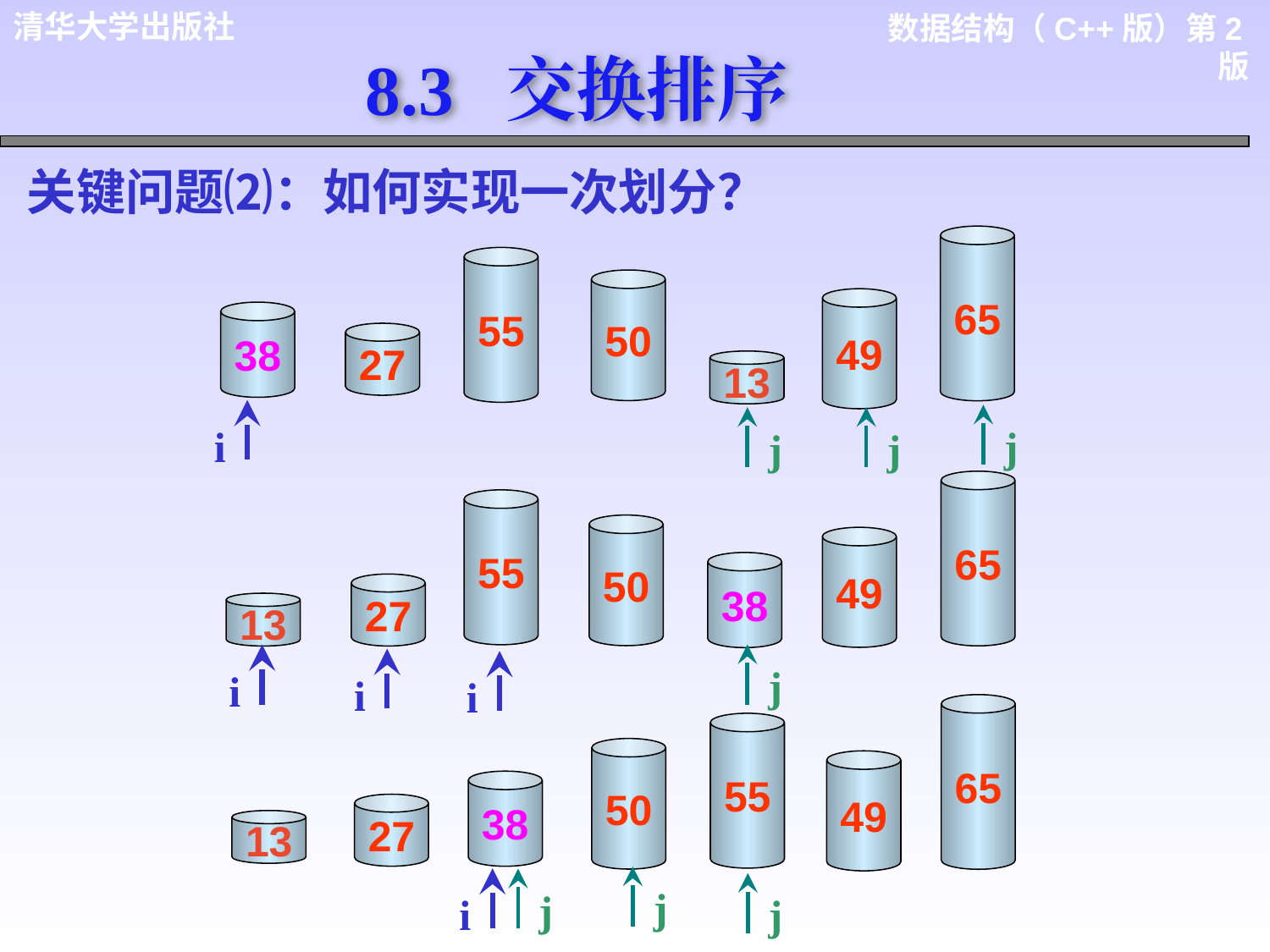

8.3  交换排序
关键问题⑵：如何实现一次划分？
65
55
50
49
38
27
13
i
j
j
j
65
55
50
49
27
38
13
i
j
i
i
65
50
49
27
13
55
38
j
i
j
j